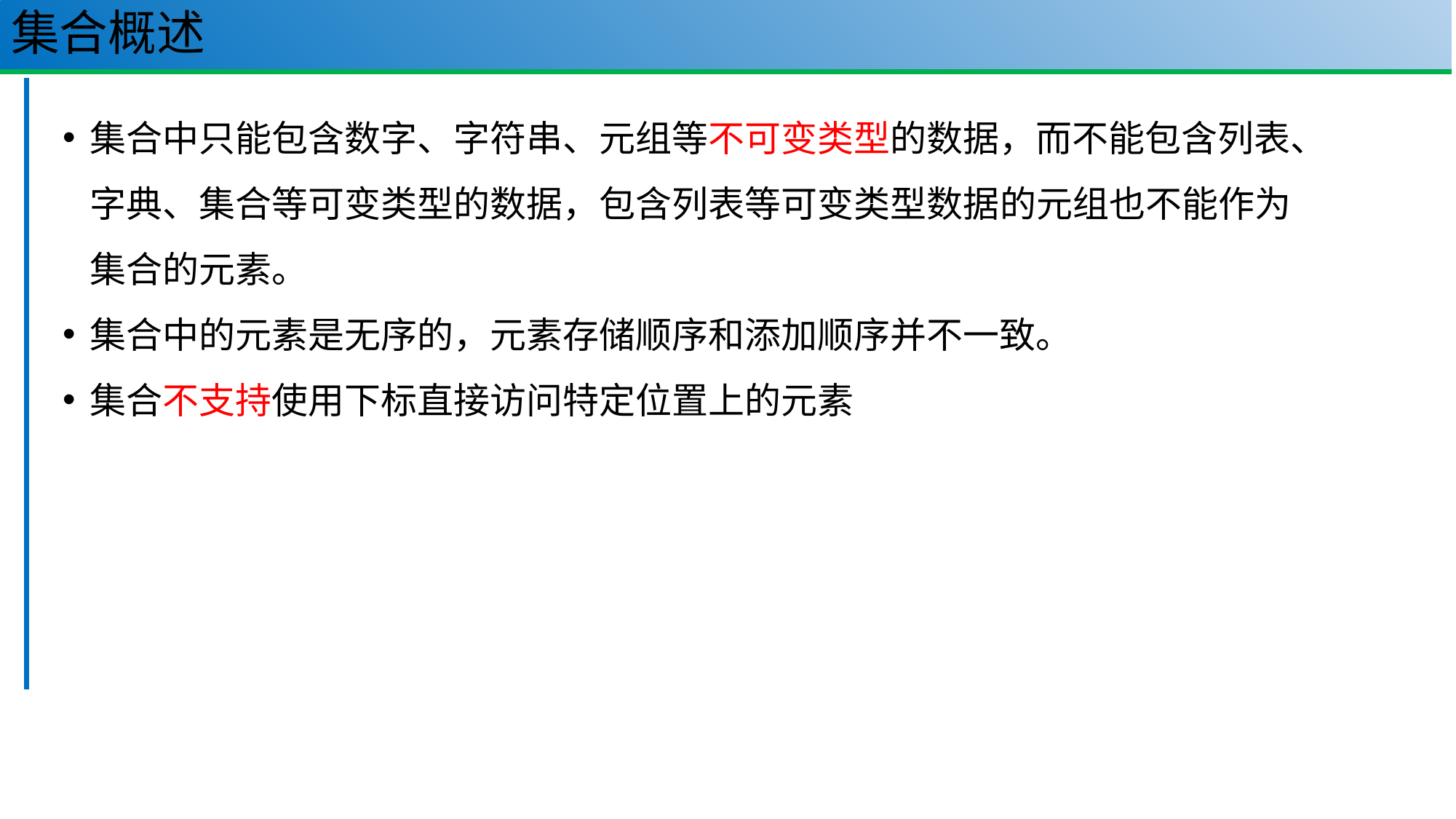

# 集合概述
60
集合中只能包含数字、字符串、元组等不可变类型的数据，而不能包含列表、字典、集合等可变类型的数据，包含列表等可变类型数据的元组也不能作为集合的元素。
集合中的元素是无序的，元素存储顺序和添加顺序并不一致。
集合不支持使用下标直接访问特定位置上的元素